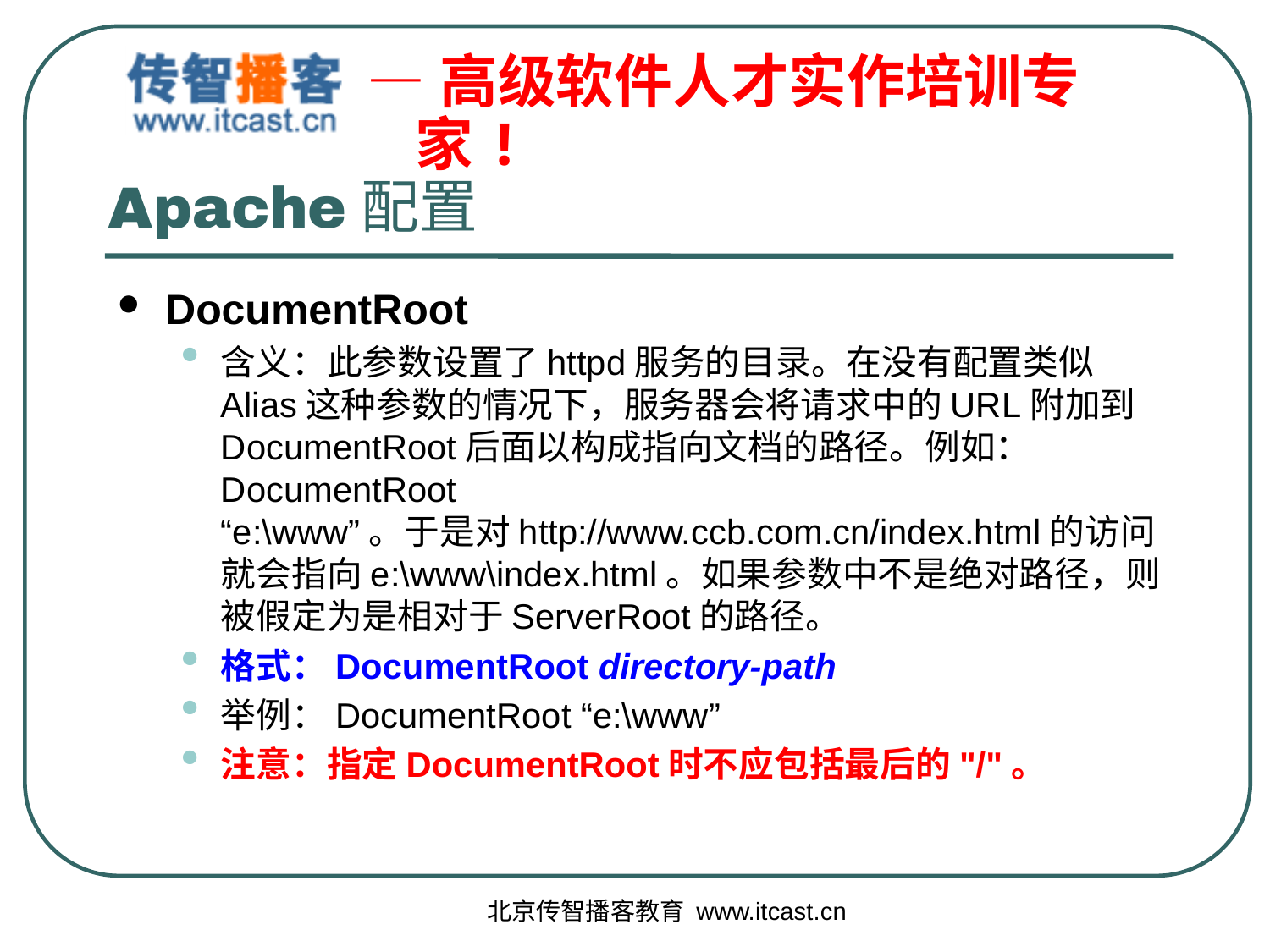

# Apache配置
DocumentRoot
含义：此参数设置了httpd服务的目录。在没有配置类似Alias这种参数的情况下，服务器会将请求中的URL附加到DocumentRoot后面以构成指向文档的路径。例如：DocumentRoot “e:\www”。于是对http://www.ccb.com.cn/index.html的访问就会指向e:\www\index.html。如果参数中不是绝对路径，则被假定为是相对于ServerRoot的路径。
格式：DocumentRoot directory-path
举例：DocumentRoot “e:\www”
注意：指定DocumentRoot时不应包括最后的"/"。